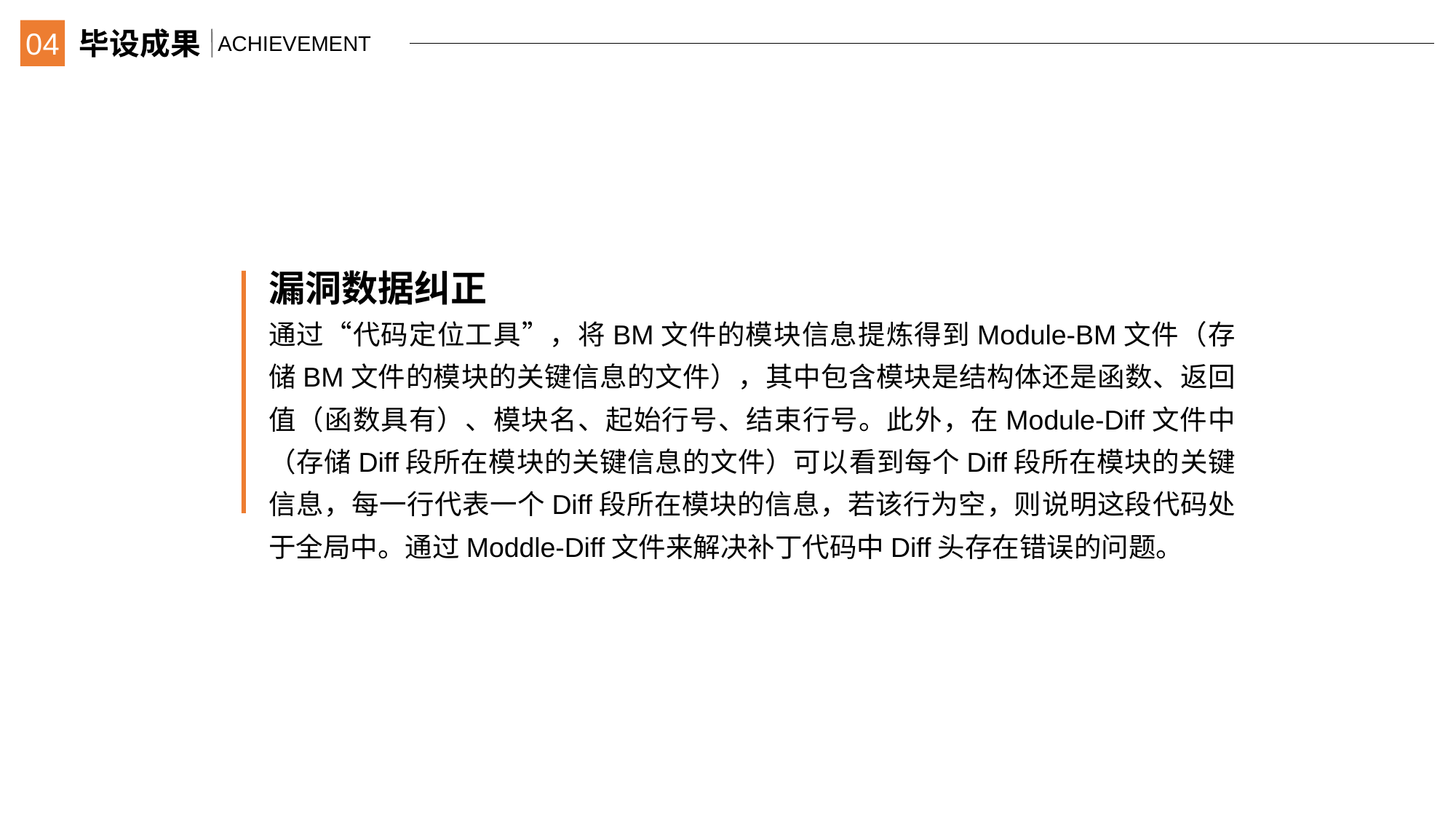

04
毕设成果

ACHIEVEMENT
漏洞数据纠正

通过“代码定位工具”，将BM文件的模块信息提炼得到Module-BM文件（存储BM文件的模块的关键信息的文件），其中包含模块是结构体还是函数、返回值（函数具有）、模块名、起始行号、结束行号。此外，在Module-Diff文件中（存储Diff段所在模块的关键信息的文件）可以看到每个Diff段所在模块的关键信息，每一行代表一个Diff段所在模块的信息，若该行为空，则说明这段代码处于全局中。通过Moddle-Diff文件来解决补丁代码中Diff头存在错误的问题。